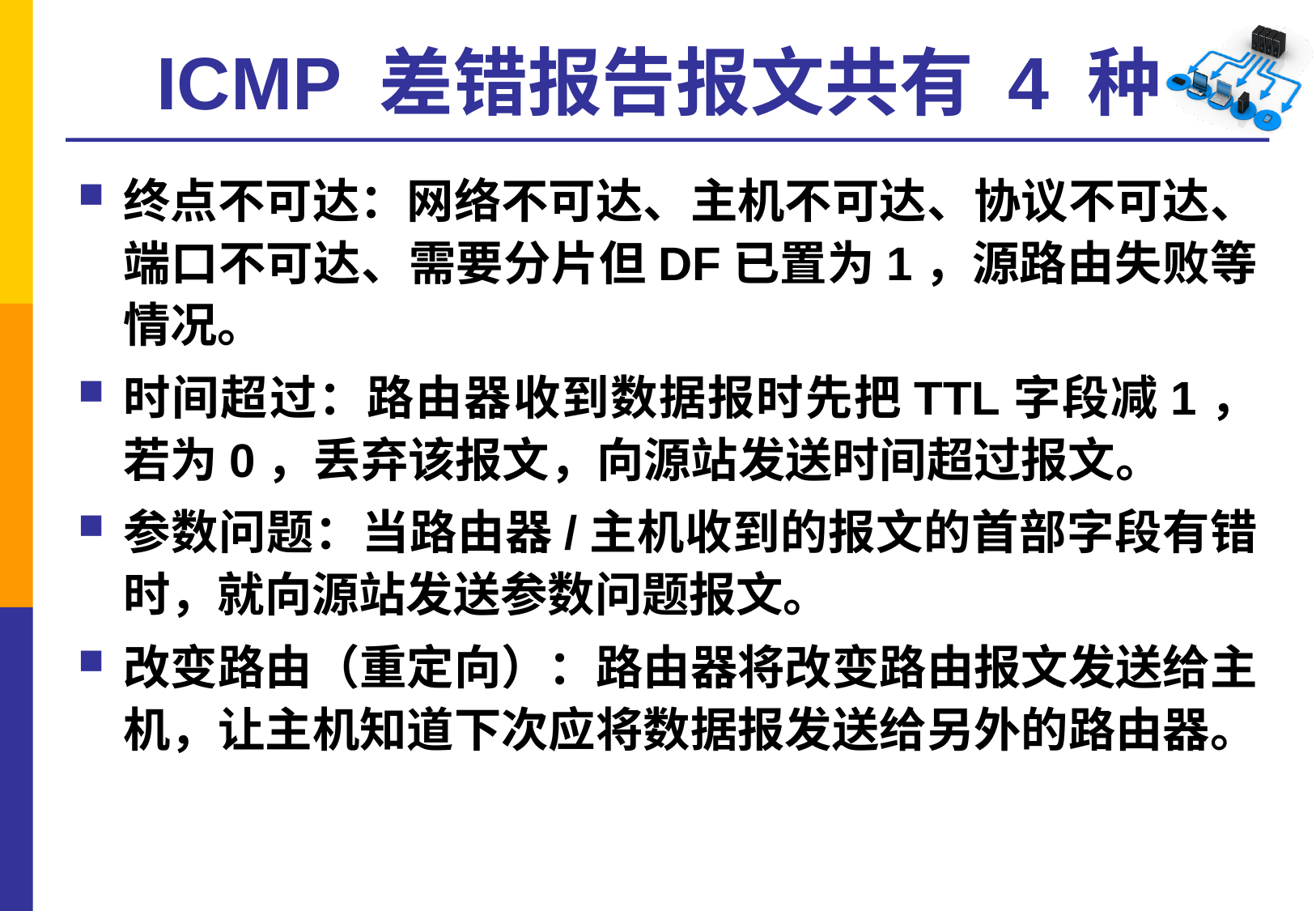

# ICMP 差错报告报文共有 4 种
终点不可达：网络不可达、主机不可达、协议不可达、端口不可达、需要分片但DF已置为1，源路由失败等情况。
时间超过：路由器收到数据报时先把TTL字段减1，若为0，丢弃该报文，向源站发送时间超过报文。
参数问题：当路由器/主机收到的报文的首部字段有错时，就向源站发送参数问题报文。
改变路由（重定向）：路由器将改变路由报文发送给主机，让主机知道下次应将数据报发送给另外的路由器。